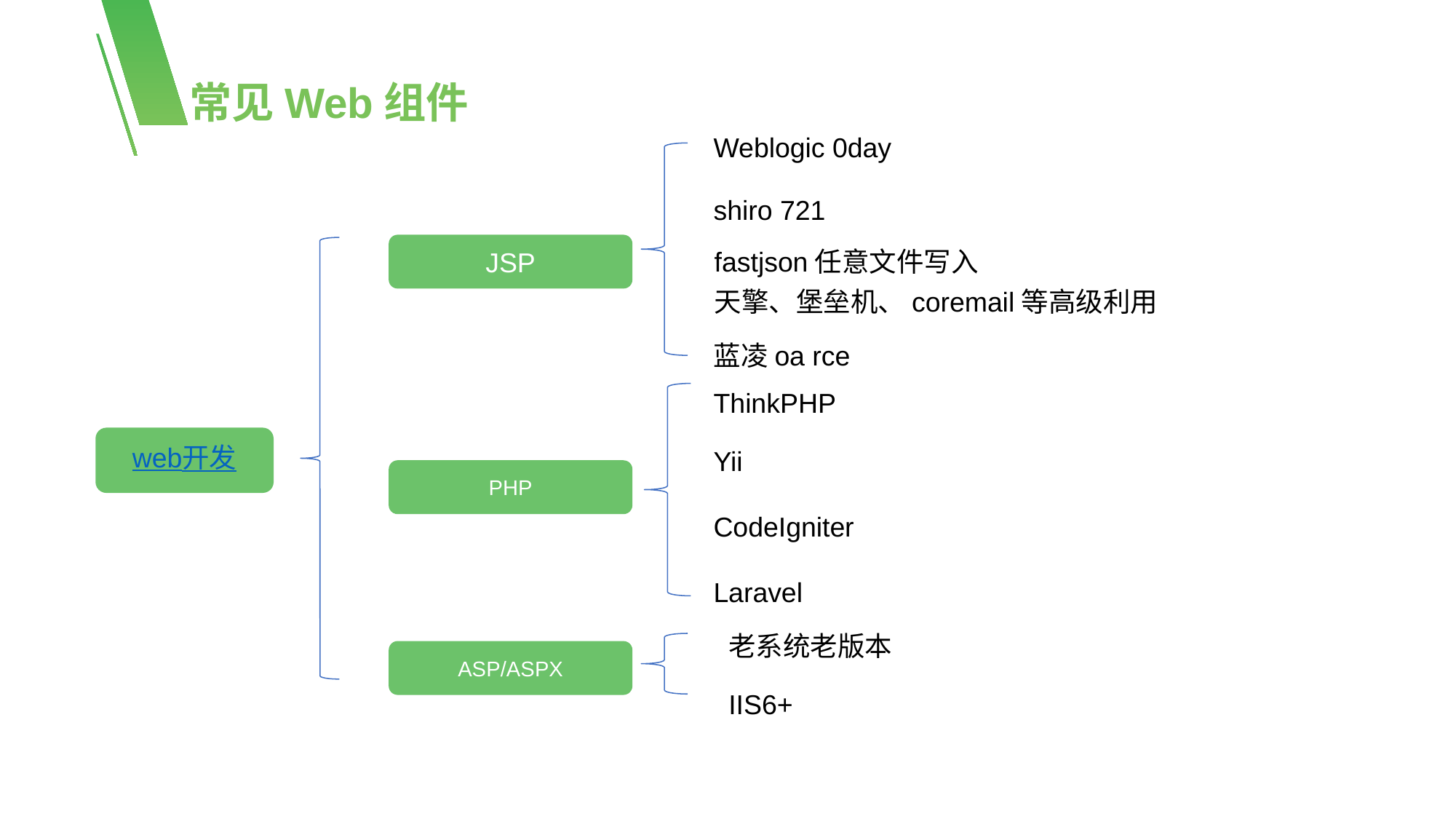

常见Web组件
Weblogic 0day

shiro 721

JSP

fastjson任意文件写入
天擎、堡垒机、coremail等高级利用

蓝凌oa rce
ThinkPHP

Yii

CodeIgniter

Laravel

web开发
PHP
老系统老版本

IIS6+

ASP/ASPX